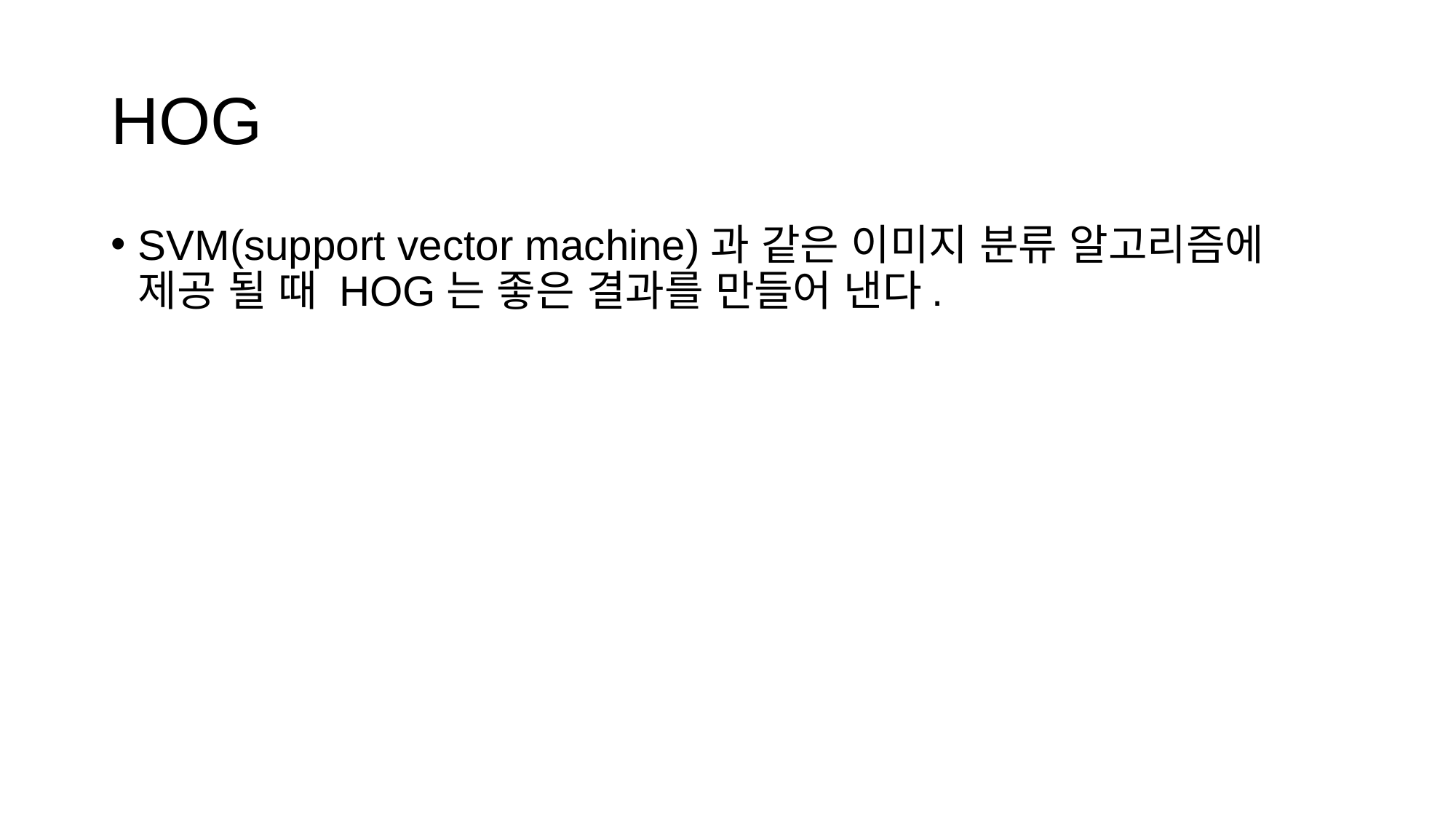

# HOG
SVM(support vector machine)과 같은 이미지 분류 알고리즘에 제공 될 때 HOG는 좋은 결과를 만들어 낸다.